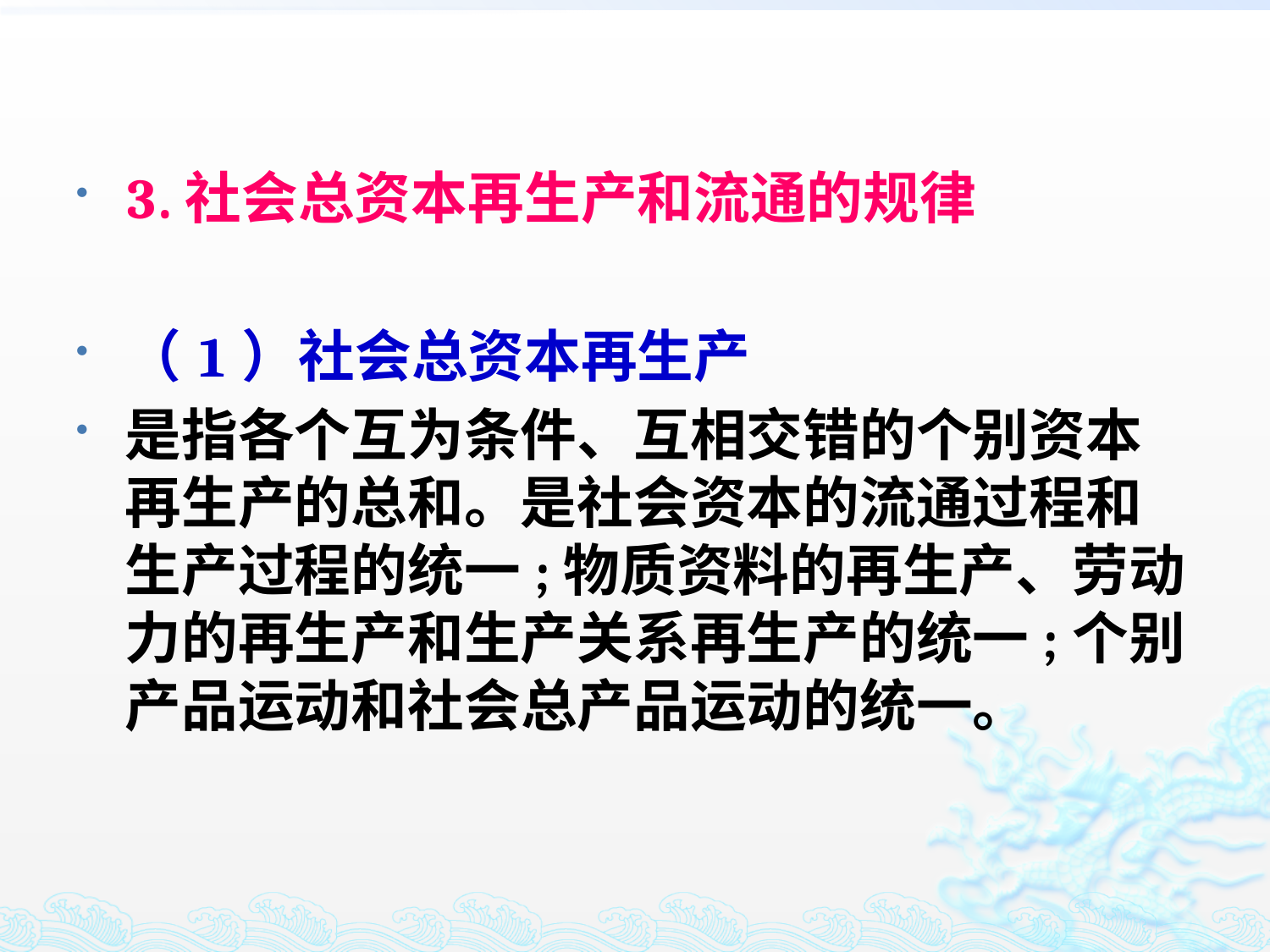

3.社会总资本再生产和流通的规律

（1）社会总资本再生产
是指各个互为条件、互相交错的个别资本再生产的总和。是社会资本的流通过程和生产过程的统一;物质资料的再生产、劳动力的再生产和生产关系再生产的统一;个别产品运动和社会总产品运动的统一。